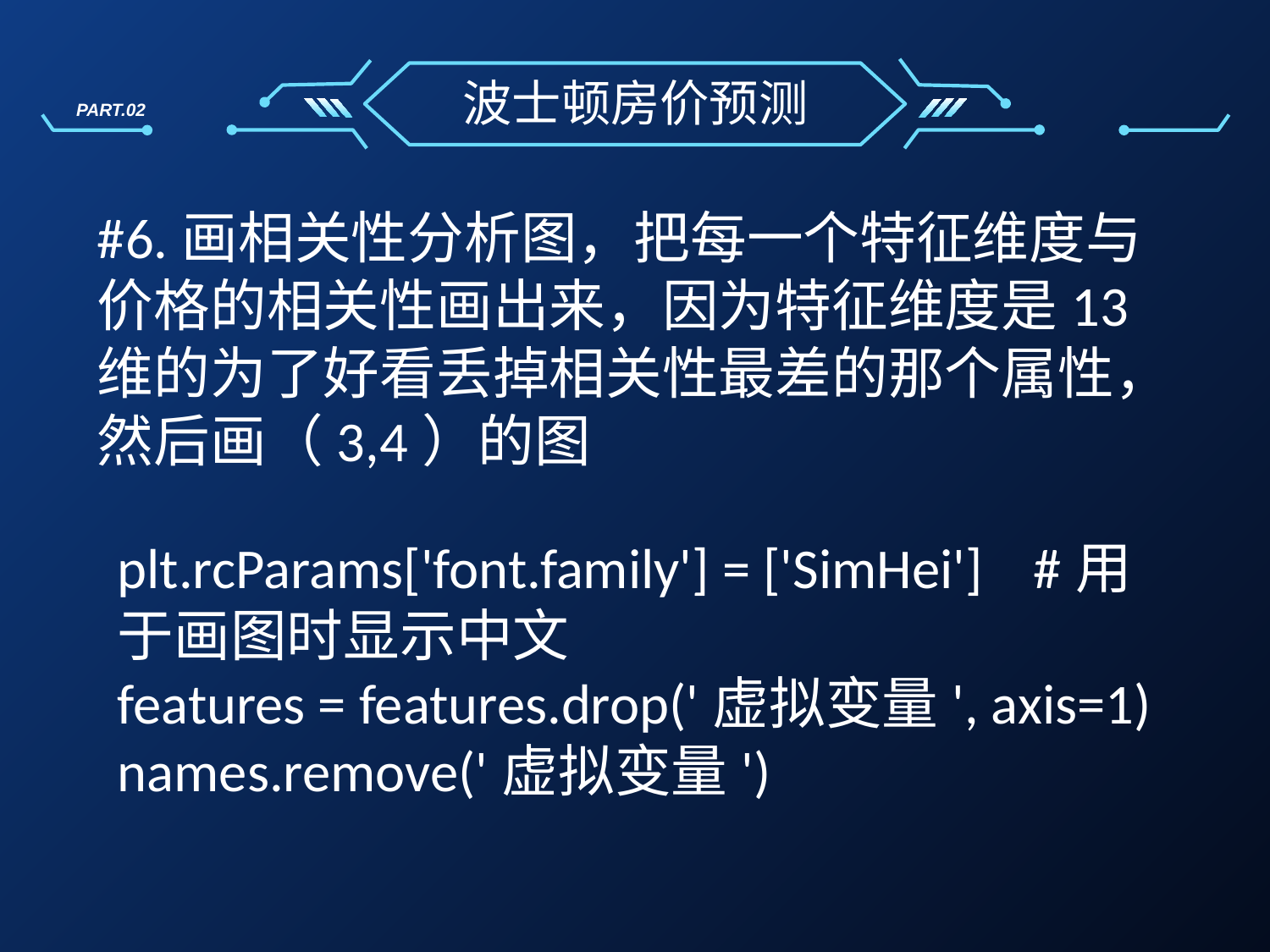

波士顿房价预测
PART.02

#6.画相关性分析图，把每一个特征维度与价格的相关性画出来，因为特征维度是13维的为了好看丢掉相关性最差的那个属性，然后画（3,4）的图
plt.rcParams['font.family'] = ['SimHei']    #用于画图时显示中文
features = features.drop('虚拟变量', axis=1)
names.remove('虚拟变量')